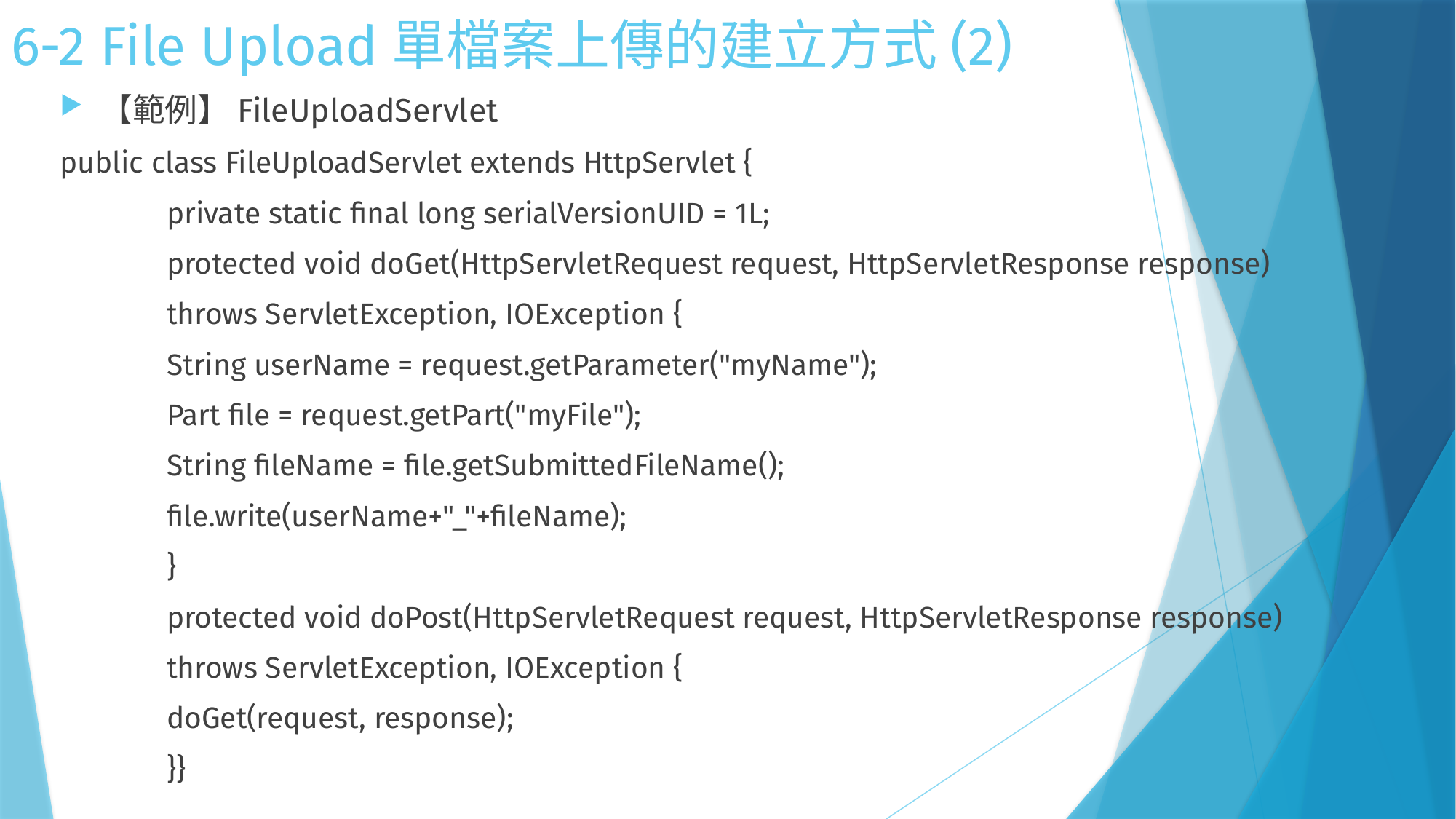

# 6-2 File Upload單檔案上傳的建立方式(2)
【範例】FileUploadServlet
public class FileUploadServlet extends HttpServlet {
	private static final long serialVersionUID = 1L;
	protected void doGet(HttpServletRequest request, HttpServletResponse response)
			throws ServletException, IOException {
		String userName = request.getParameter("myName");
		Part file = request.getPart("myFile");
		String fileName = file.getSubmittedFileName();
		file.write(userName+"_"+fileName);
	}
	protected void doPost(HttpServletRequest request, HttpServletResponse response)
			throws ServletException, IOException {
		doGet(request, response);
	}}